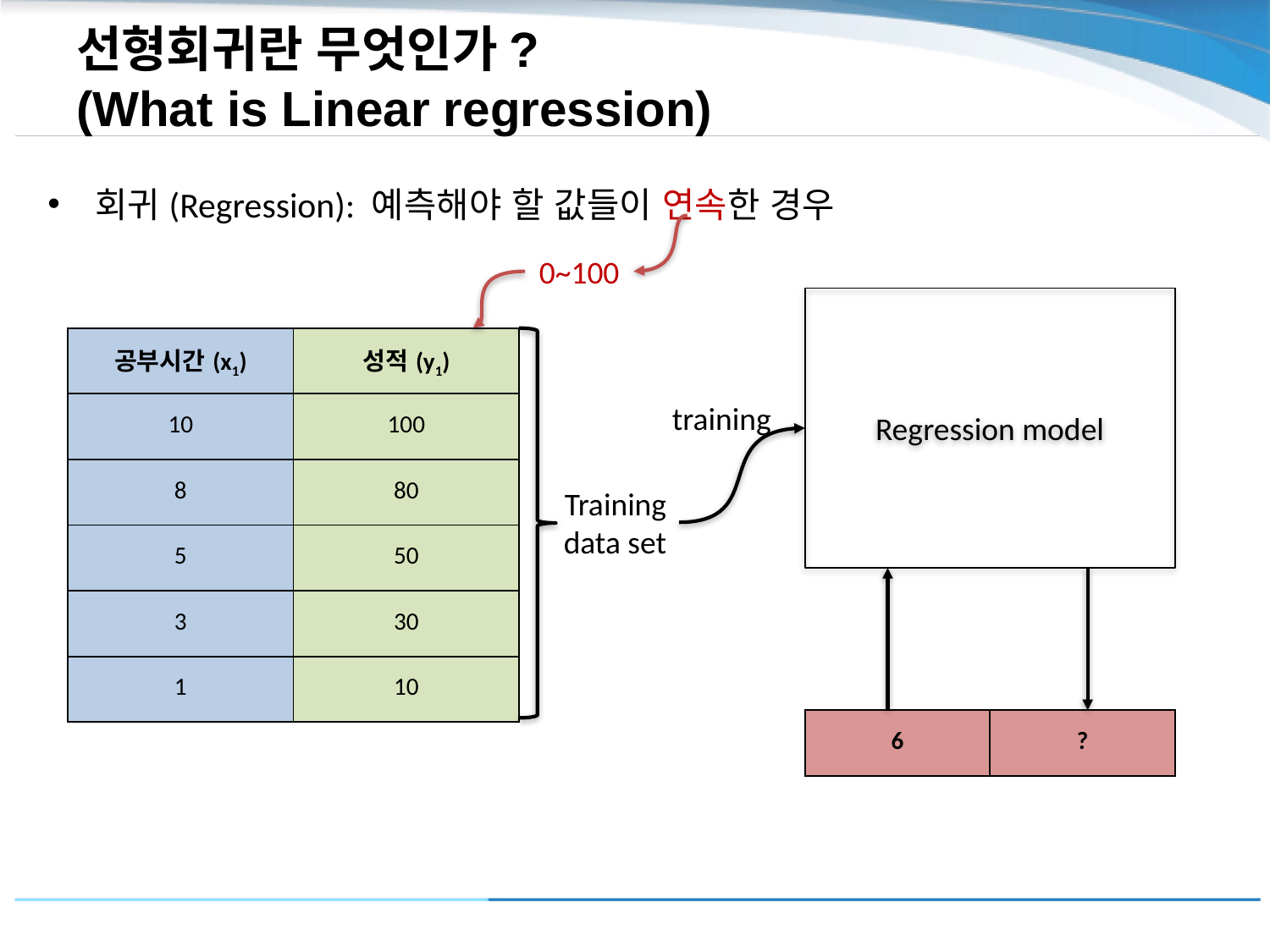

# 선형회귀란 무엇인가? (What is Linear regression)
회귀(Regression): 예측해야 할 값들이 연속한 경우

0~100
Regression model
| 공부시간(x1) | 성적(y1) |
| --- | --- |
| 10 | 100 |
| 8 | 80 |
| 5 | 50 |
| 3 | 30 |
| 1 | 10 |

training
Training data set
| 6 | ? |
| --- | --- |